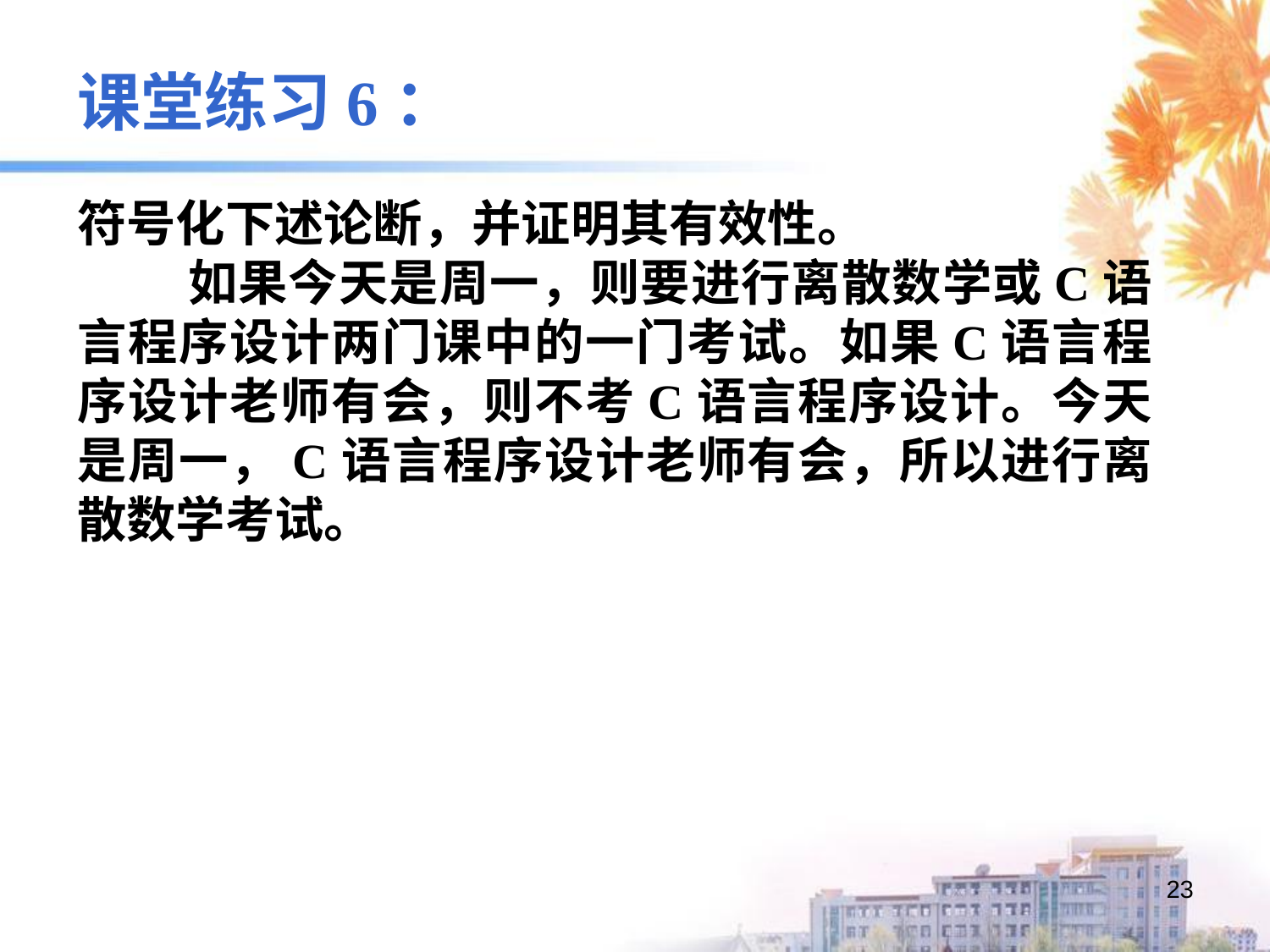

课堂练习6：
符号化下述论断，并证明其有效性。
        如果今天是周一，则要进行离散数学或C语言程序设计两门课中的一门考试。如果C语言程序设计老师有会，则不考C语言程序设计。今天是周一，C语言程序设计老师有会，所以进行离散数学考试。
23